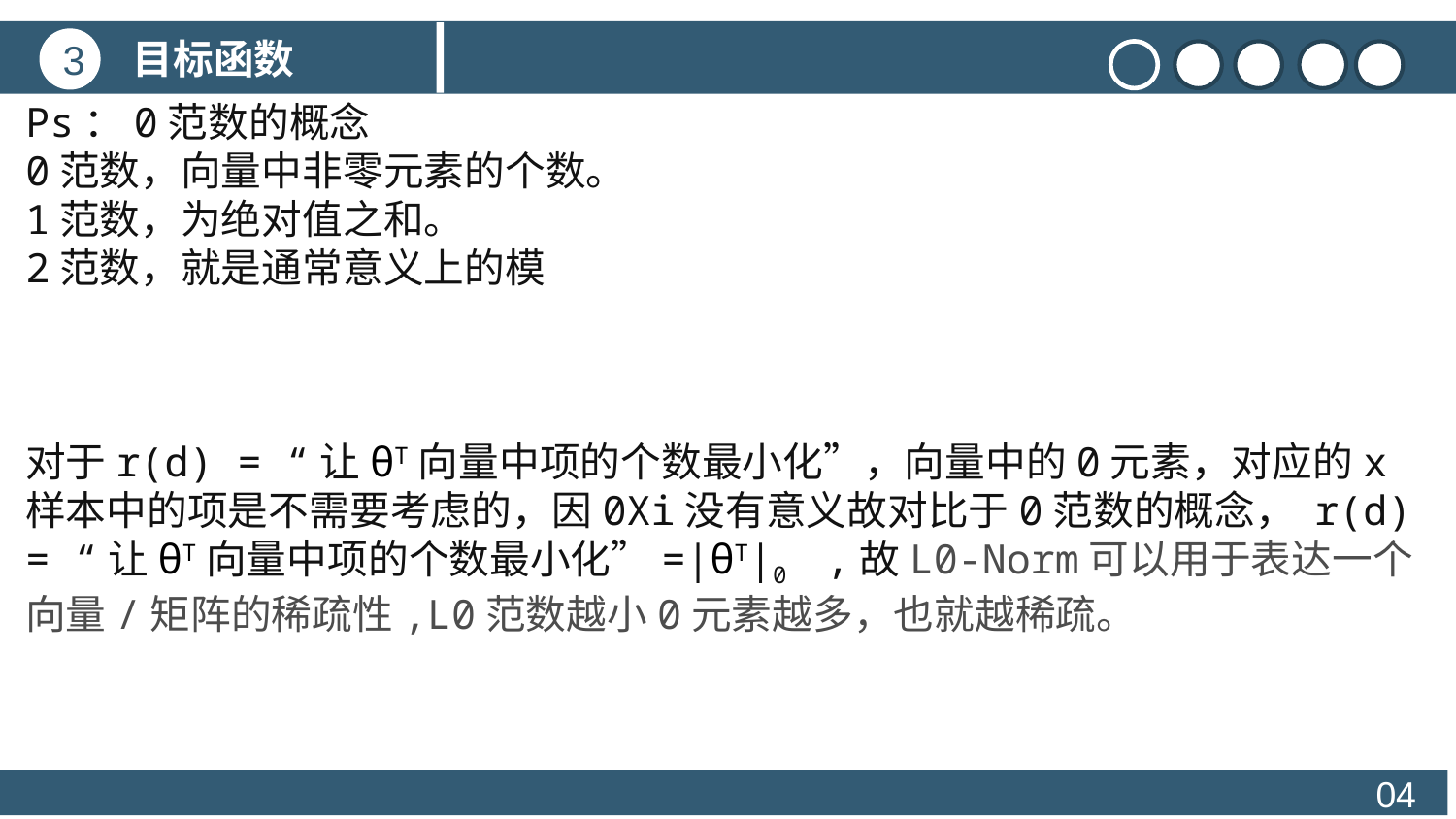

目标函数
3
Ps：0范数的概念
0范数，向量中非零元素的个数。
1范数，为绝对值之和。
2范数，就是通常意义上的模

对于r(d) = “让θT向量中项的个数最小化”，向量中的0元素，对应的x样本中的项是不需要考虑的，因0Xi没有意义故对比于0范数的概念， r(d) = “让θT向量中项的个数最小化”=|θT|0  ,故L0-Norm可以用于表达一个向量/矩阵的稀疏性,L0范数越小0元素越多，也就越稀疏。

04